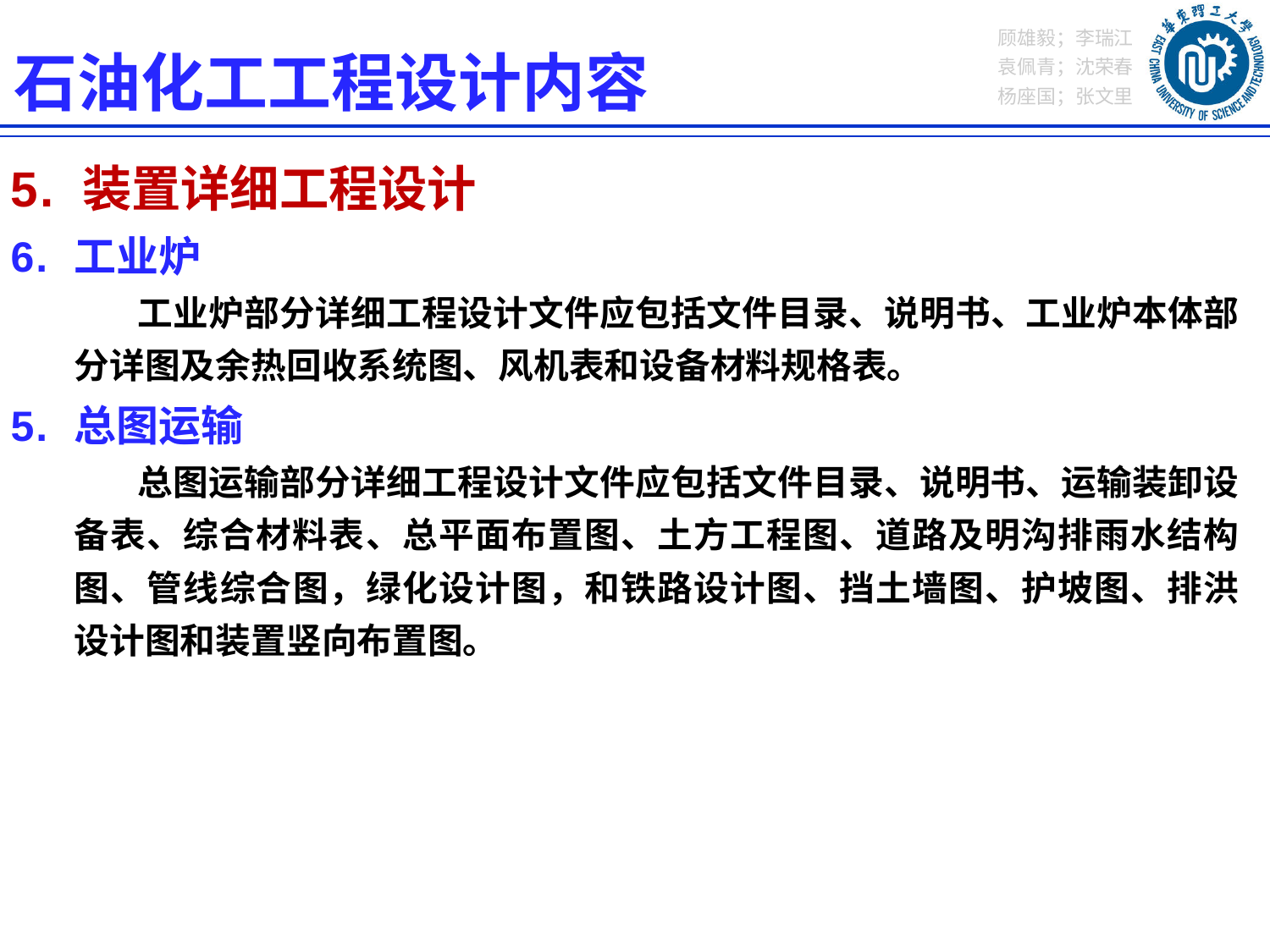

石油化工工程设计内容
装置详细工程设计
工业炉
工业炉部分详细工程设计文件应包括文件目录、说明书、工业炉本体部分详图及余热回收系统图、风机表和设备材料规格表。
总图运输
总图运输部分详细工程设计文件应包括文件目录、说明书、运输装卸设备表、综合材料表、总平面布置图、土方工程图、道路及明沟排雨水结构图、管线综合图，绿化设计图，和铁路设计图、挡土墙图、护坡图、排洪设计图和装置竖向布置图。